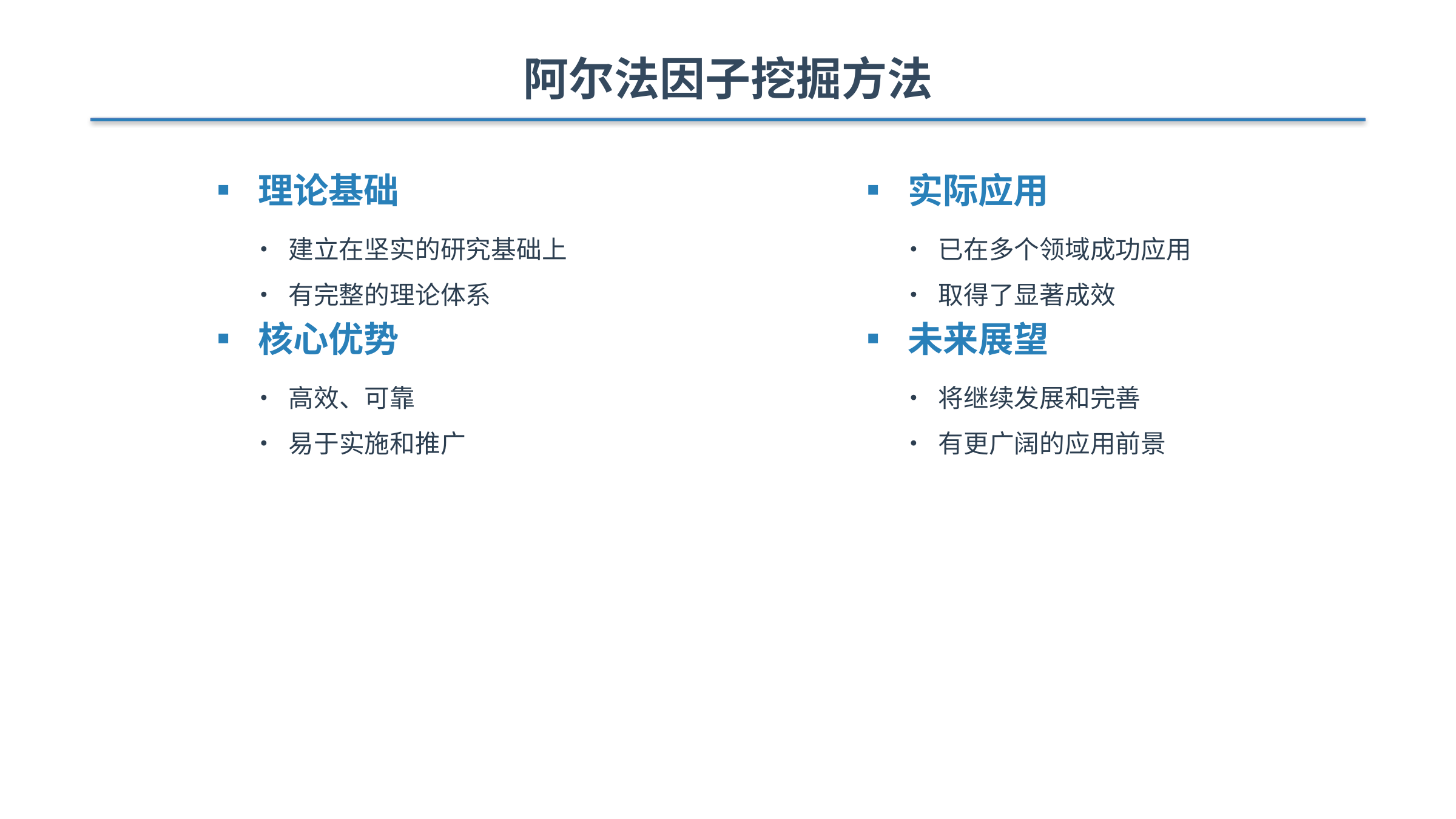

阿尔法因子挖掘方法

▪ 理论基础
• 建立在坚实的研究基础上
• 有完整的理论体系
▪ 核心优势
• 高效、可靠
• 易于实施和推广

▪ 实际应用
• 已在多个领域成功应用
• 取得了显著成效
▪ 未来展望
• 将继续发展和完善
• 有更广阔的应用前景